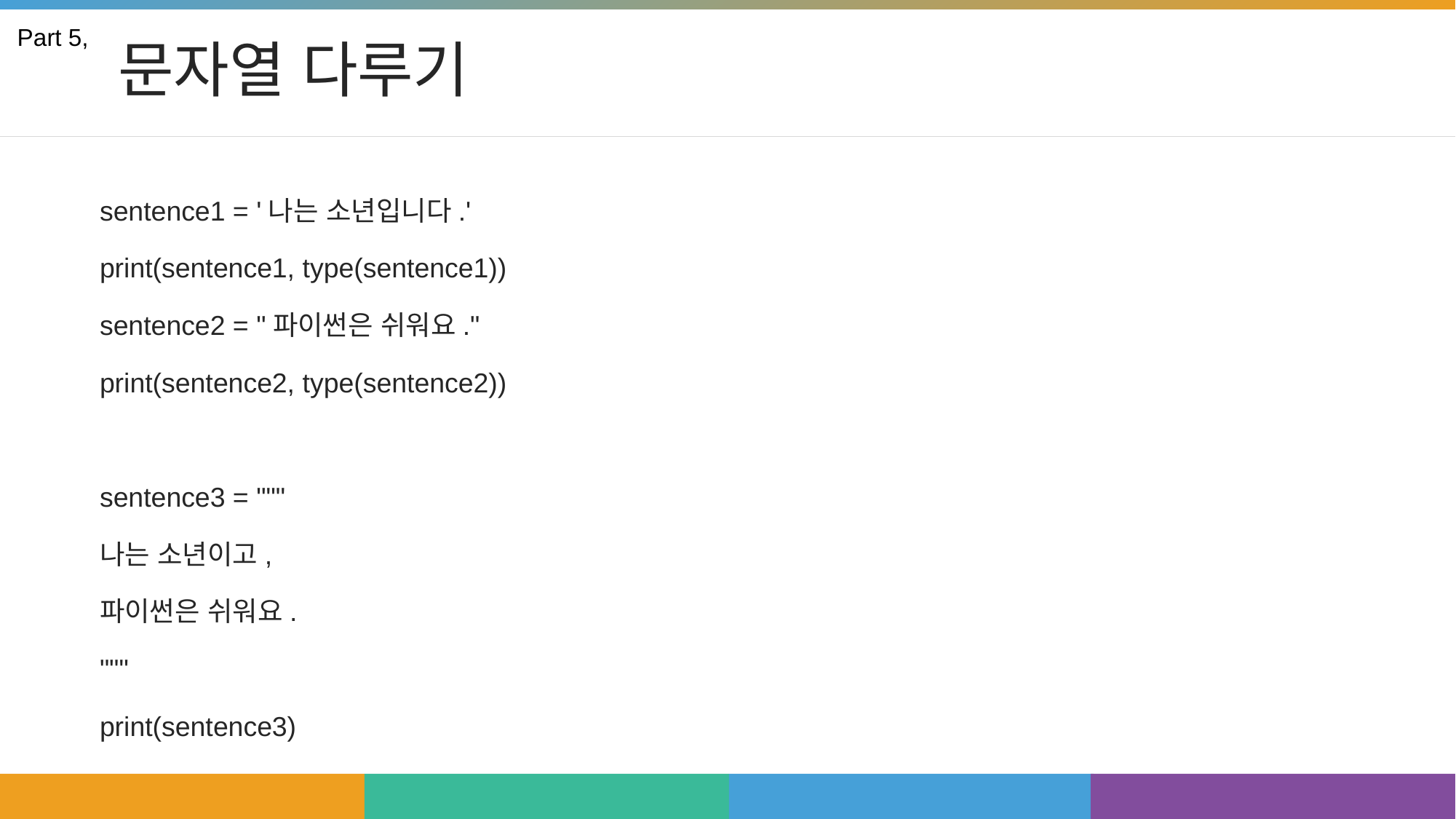

# 문자열 다루기
Part 5,
sentence1 = '나는 소년입니다.'
print(sentence1, type(sentence1))
sentence2 = "파이썬은 쉬워요."
print(sentence2, type(sentence2))

sentence3 = """
나는 소년이고,
파이썬은 쉬워요.
"""
print(sentence3)